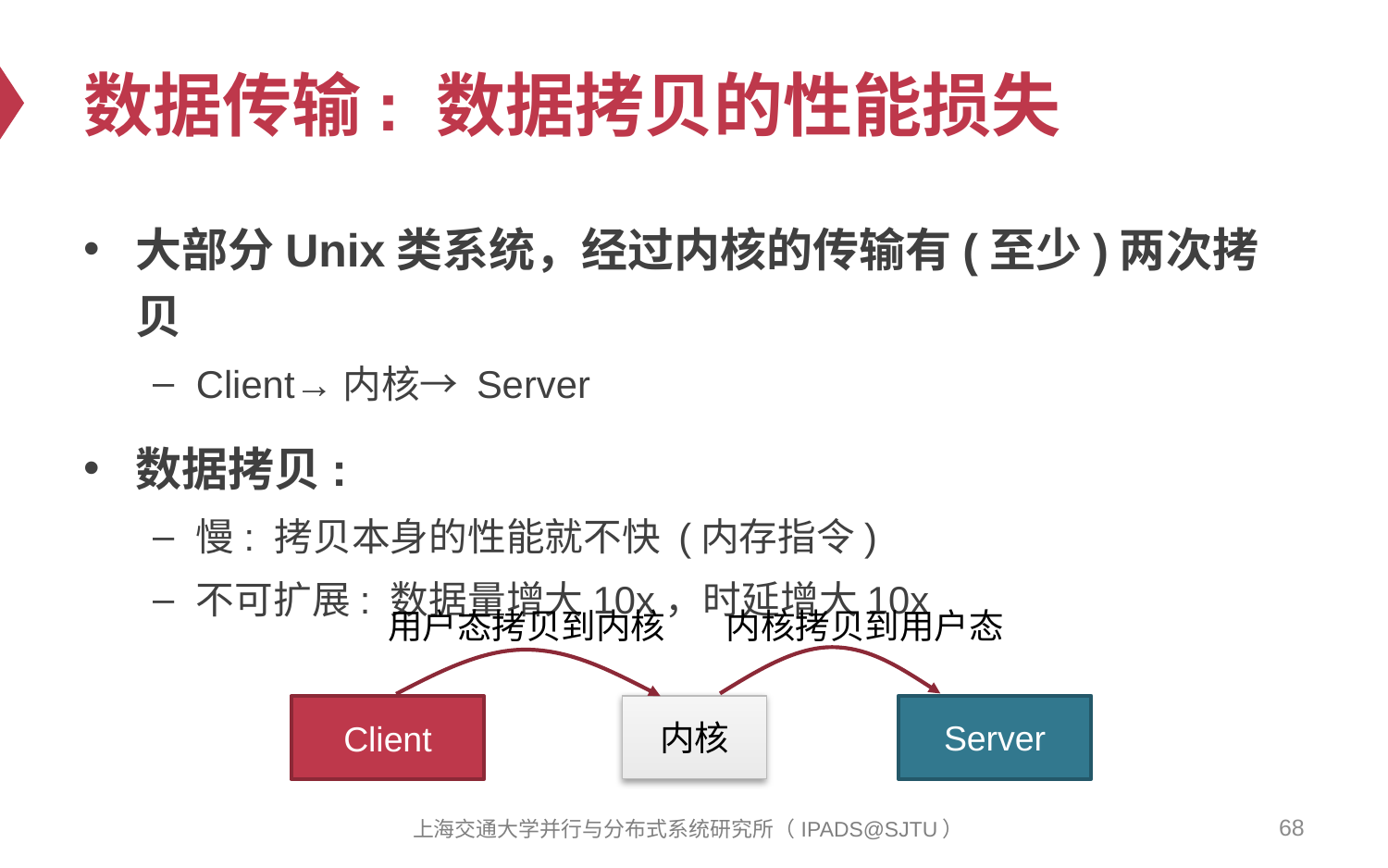

# 数据传输: 数据拷贝的性能损失
大部分Unix类系统，经过内核的传输有(至少)两次拷贝
Client→内核→ Server
数据拷贝:
慢: 拷贝本身的性能就不快 (内存指令)
不可扩展: 数据量增大10x，时延增大10x
用户态拷贝到内核
内核拷贝到用户态

内核
Server
Client
68
上海交通大学并行与分布式系统研究所（IPADS@SJTU）